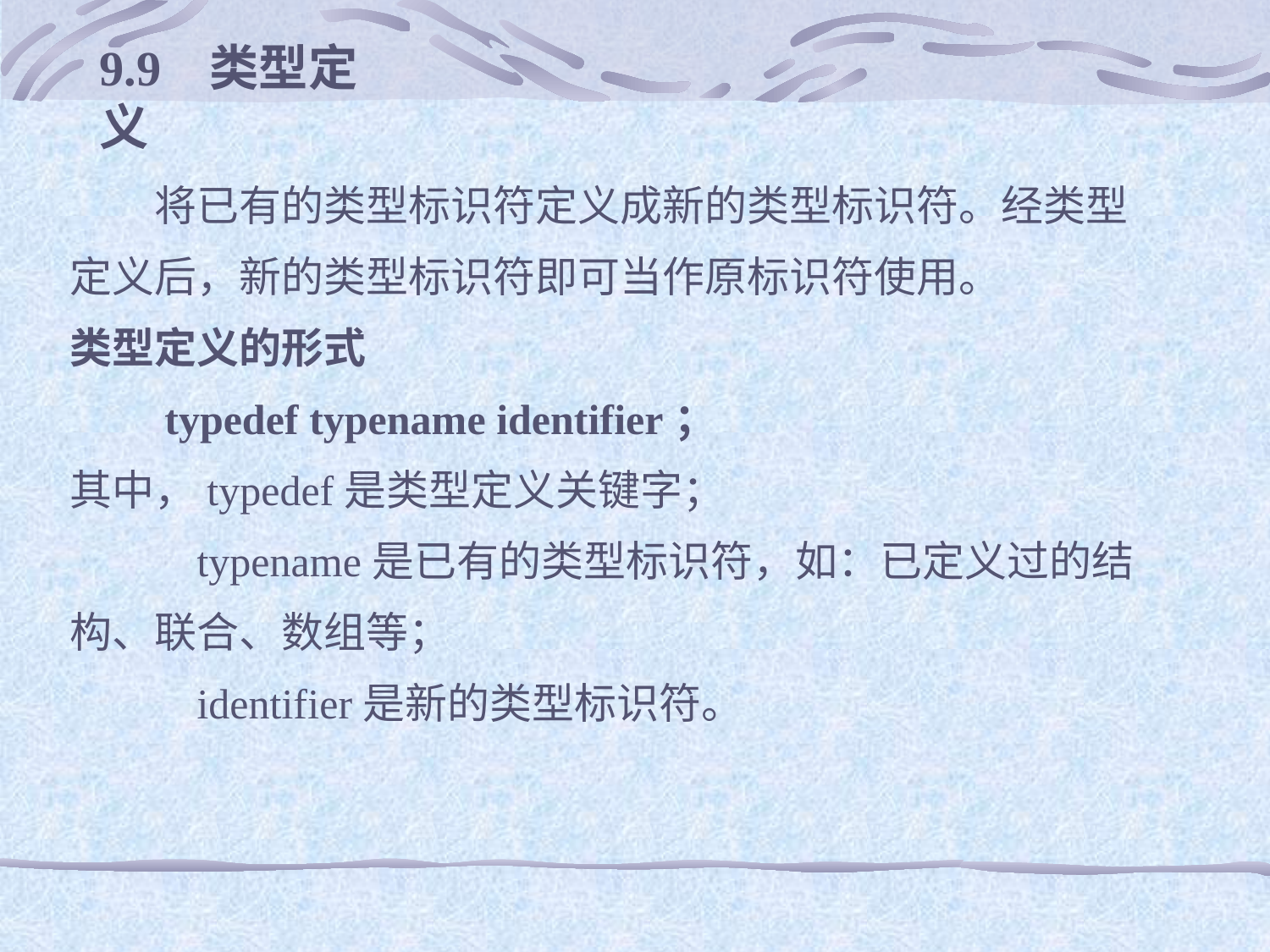

9.9   类型定义
　　将已有的类型标识符定义成新的类型标识符。经类型定义后，新的类型标识符即可当作原标识符使用。
类型定义的形式
　　typedef typename identifier；
其中，typedef是类型定义关键字；
            typename是已有的类型标识符，如：已定义过的结构、联合、数组等；
            identifier是新的类型标识符。